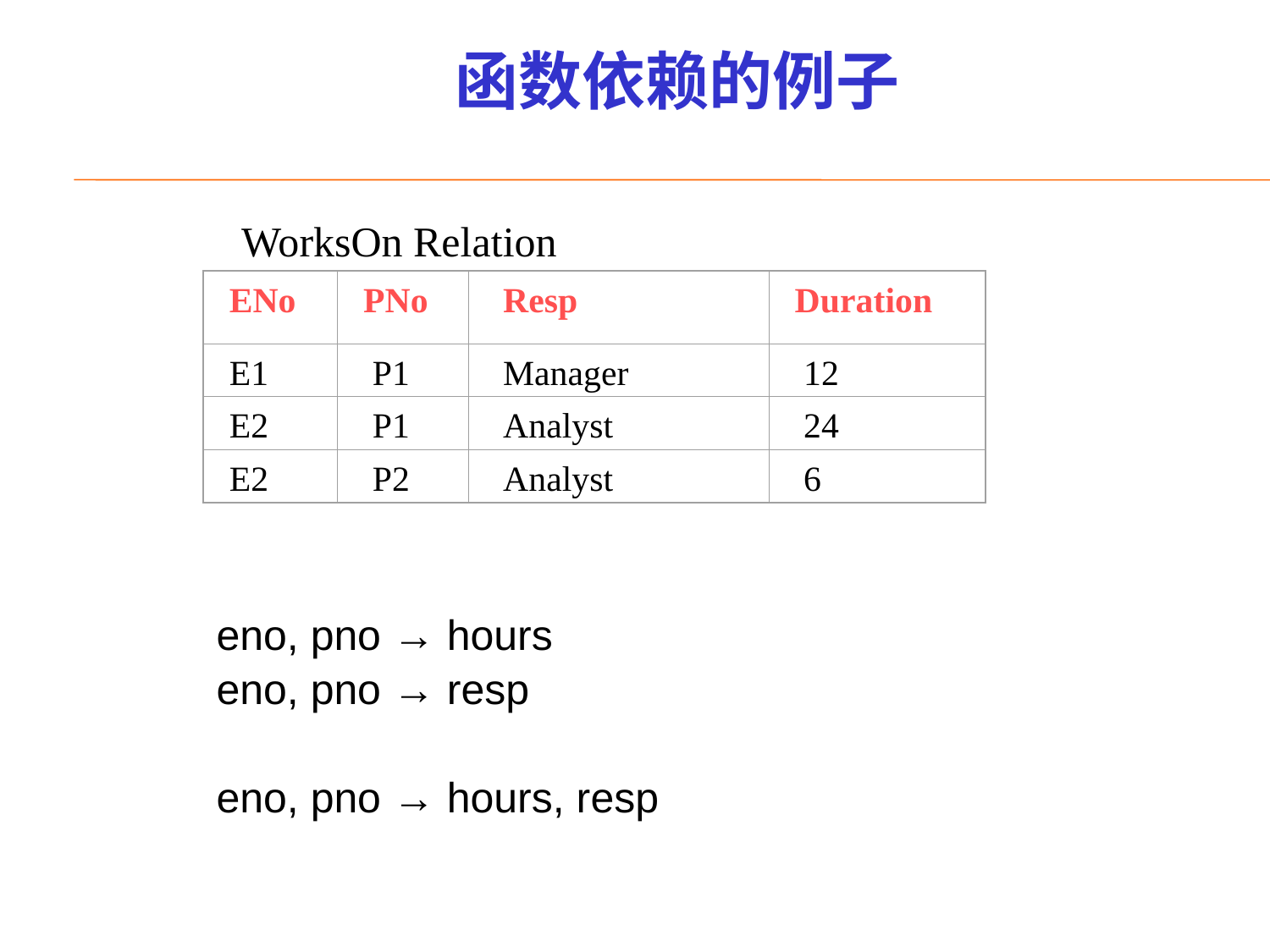

# 函数依赖的例子
WorksOn Relation

ENo

PNo

 Resp

Duration

E1

 P1

 Manager

 12

E2

 P1

 Analyst

 24

E2

 P2

 Analyst

 6

eno, pno → hours
eno, pno → resp

eno, pno → hours, resp